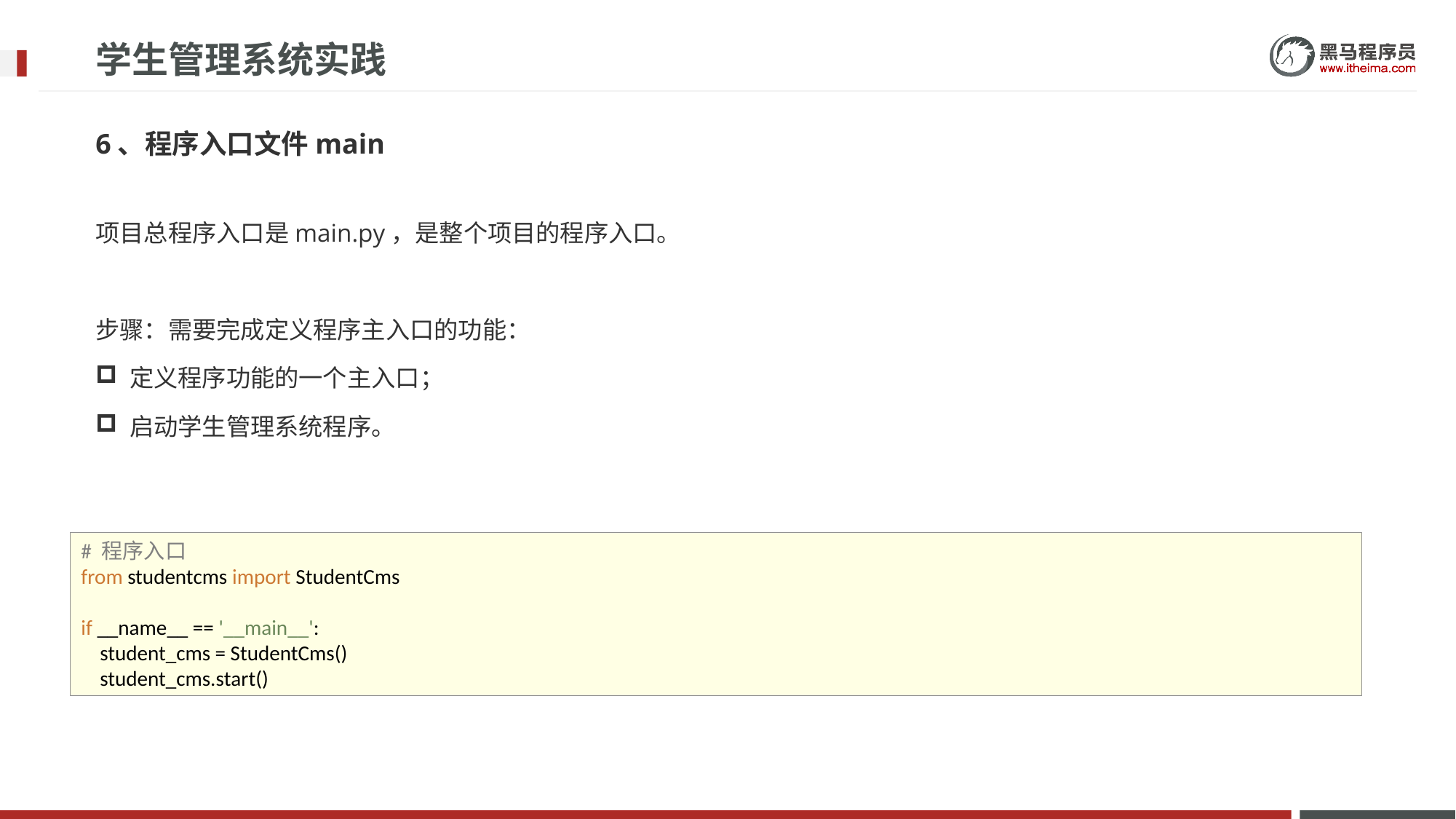

# 学生管理系统实践
6、程序入口文件main
项目总程序入口是main.py，是整个项目的程序入口。

步骤：需要完成定义程序主入口的功能：
定义程序功能的一个主入口；
启动学生管理系统程序。
# 程序入口 from studentcms import StudentCms if __name__ == '__main__': student_cms = StudentCms() student_cms.start()